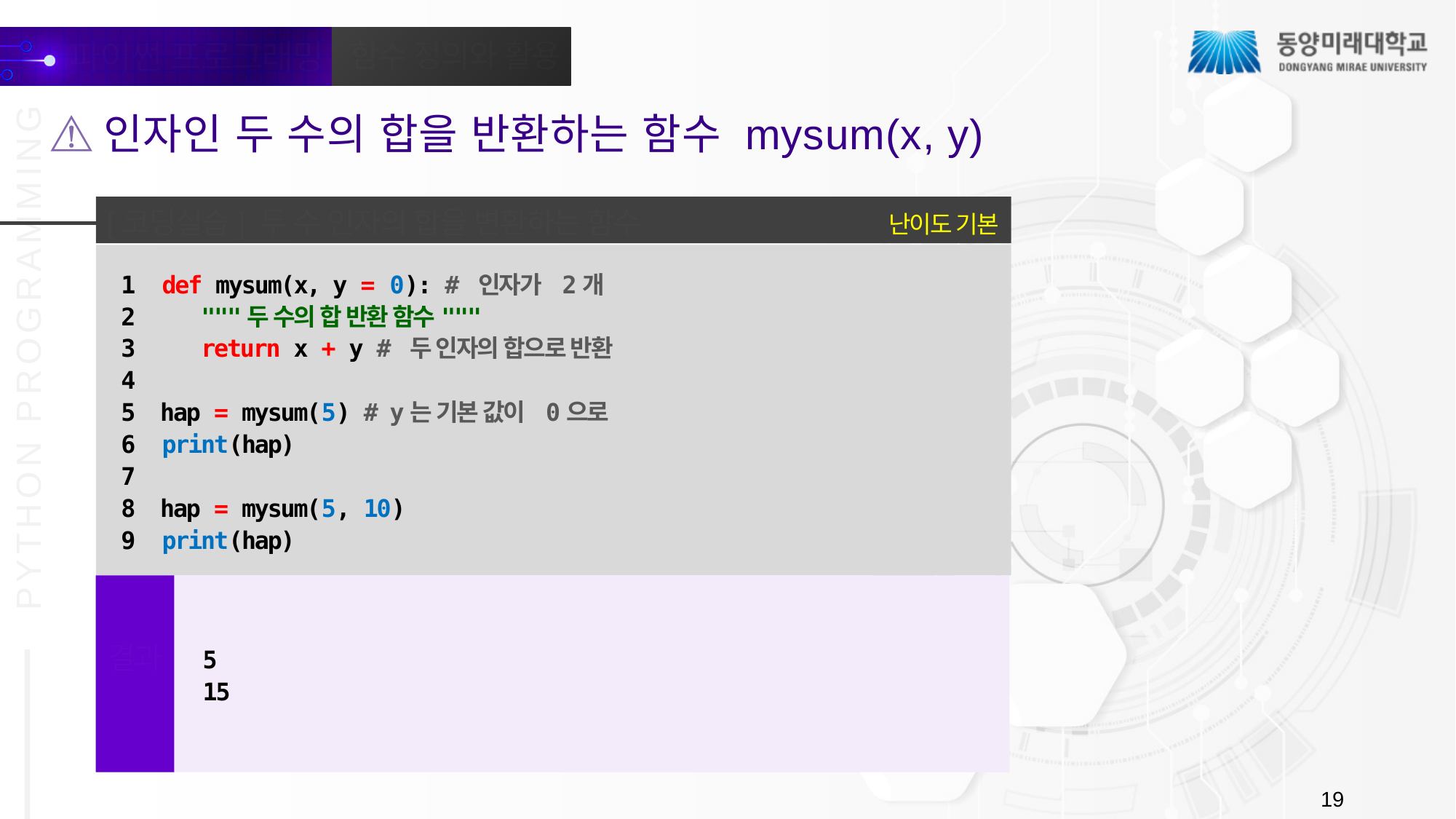

인자인 두 수의 합을 반환하는 함수 mysum(x, y)

난이도 기본
[코딩실습] 두 수 인자의 합을 변환하는 함수
1  def mysum(x, y = 0): # 인자가 2개
2     """두 수의 합 반환 함수"""
3     return x + y # 두 인자의 합으로 반환
4
5  hap = mysum(5) # y는 기본 값이 0으로
6  print(hap)
7
8  hap = mysum(5, 10)
9  print(hap)
5
15
결과

19